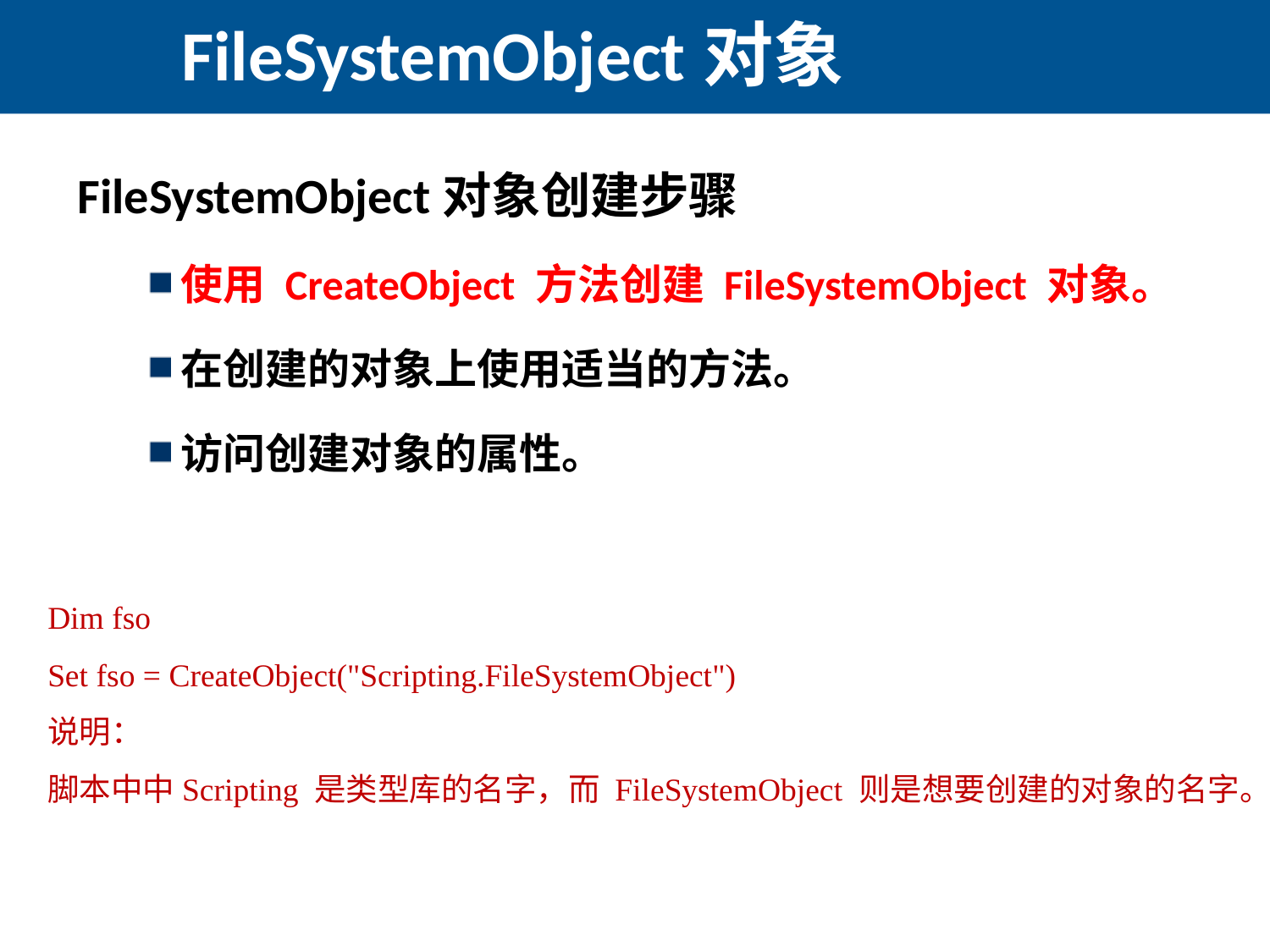

# FileSystemObject对象
FileSystemObject对象创建步骤
使用 CreateObject 方法创建 FileSystemObject 对象。
在创建的对象上使用适当的方法。
访问创建对象的属性。
Dim fso
Set fso = CreateObject("Scripting.FileSystemObject")
说明：
脚本中中Scripting 是类型库的名字，而 FileSystemObject 则是想要创建的对象的名字。